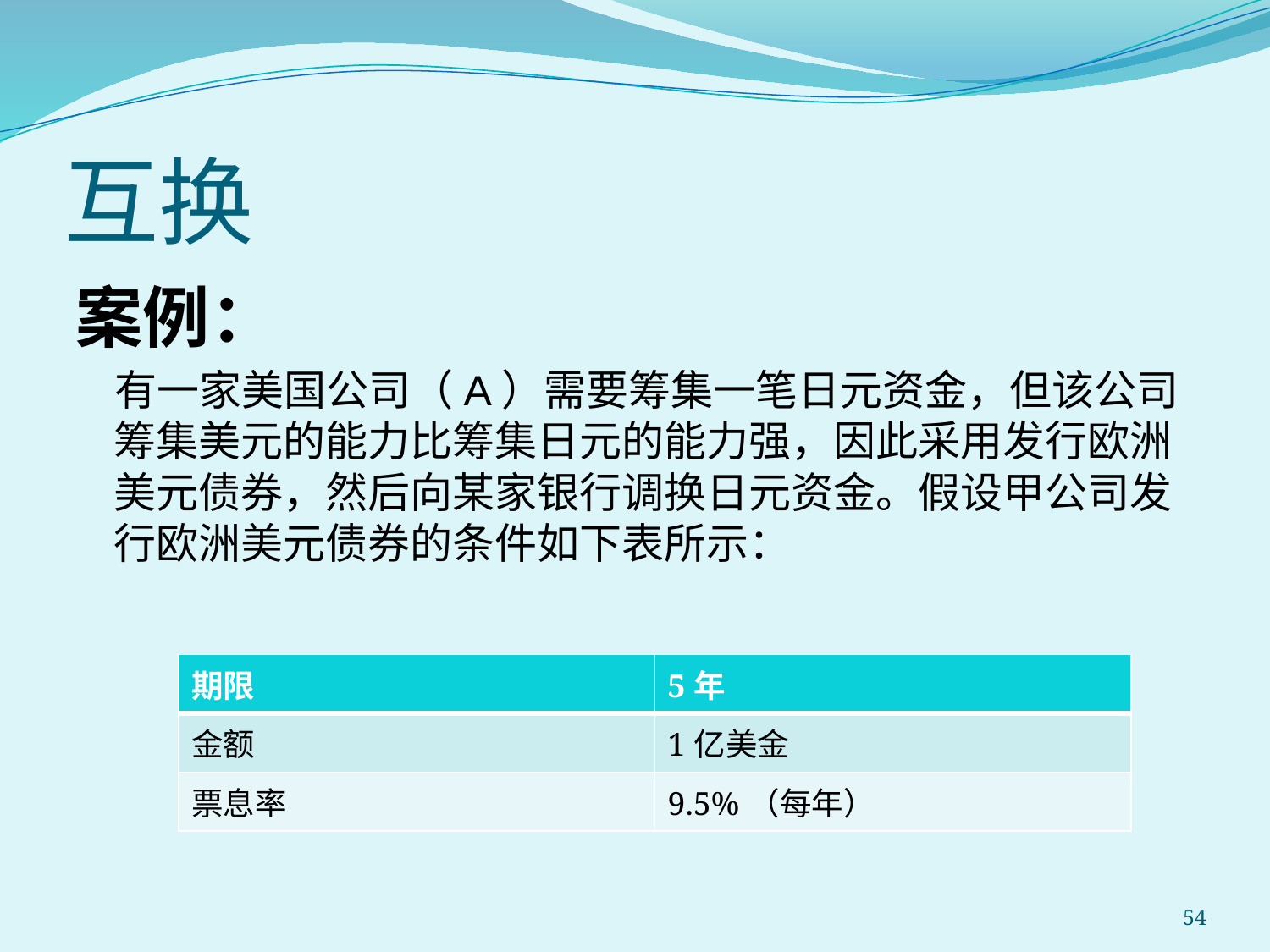

# 互换
案例：
   有一家美国公司（A）需要筹集一笔日元资金，但该公司筹集美元的能力比筹集日元的能力强，因此采用发行欧洲美元债券，然后向某家银行调换日元资金。假设甲公司发行欧洲美元债券的条件如下表所示：

| 期限 | 5年 |
| --- | --- |
| 金额 | 1亿美金 |
| 票息率 | 9.5%（每年） |
54